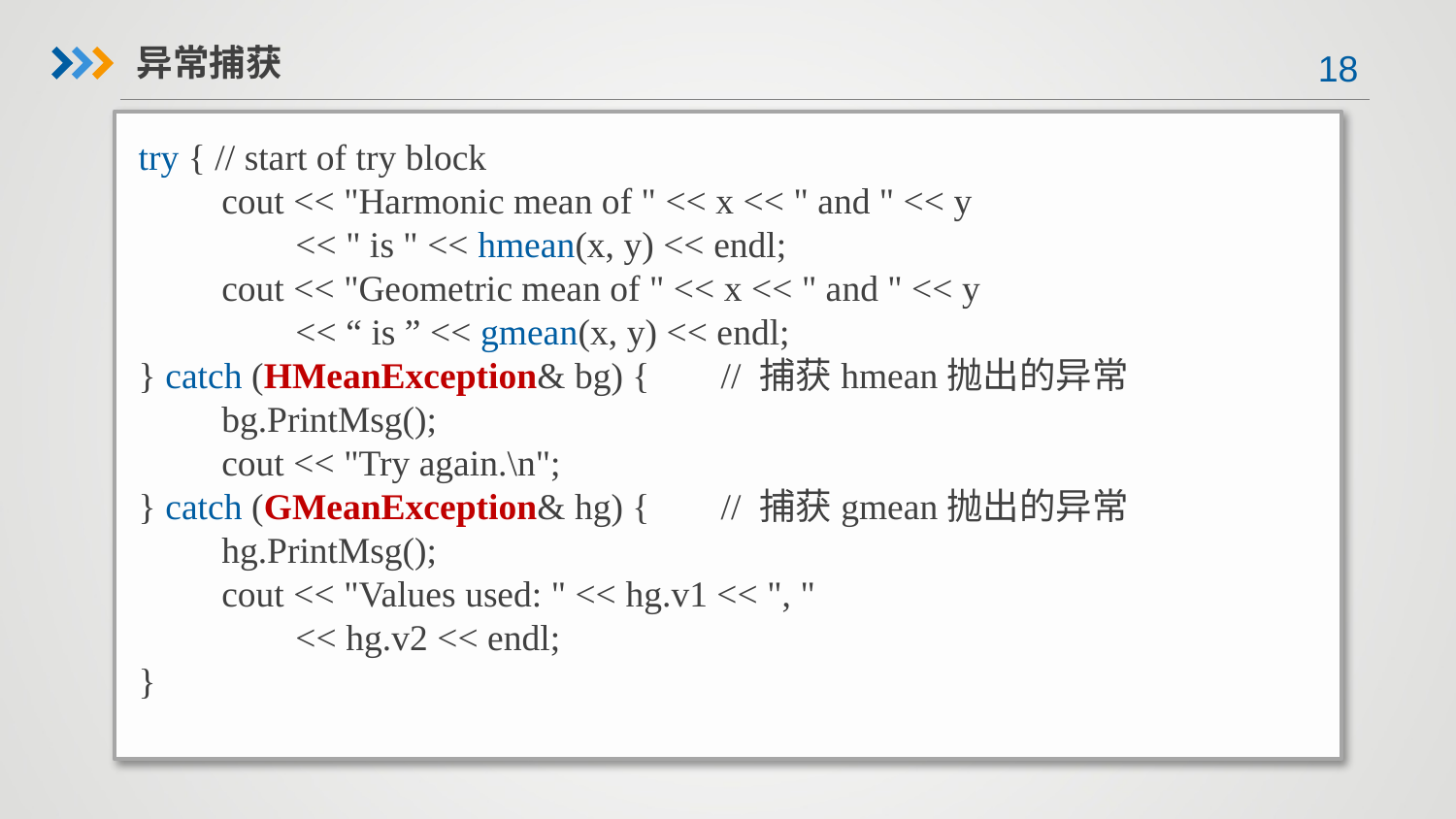

异常捕获

try { // start of try block
         cout << "Harmonic mean of " << x << " and " << y
                 << " is " << hmean(x, y) << endl;
         cout << "Geometric mean of " << x << " and " << y
                 << “ is ” << gmean(x, y) << endl;
} catch (HMeanException& bg) {	// 捕获hmean抛出的异常
         bg.PrintMsg();
         cout << "Try again.\n";
} catch (GMeanException& hg) {	// 捕获gmean抛出的异常
         hg.PrintMsg();
         cout << "Values used: " << hg.v1 << ", "
                 << hg.v2 << endl;
}